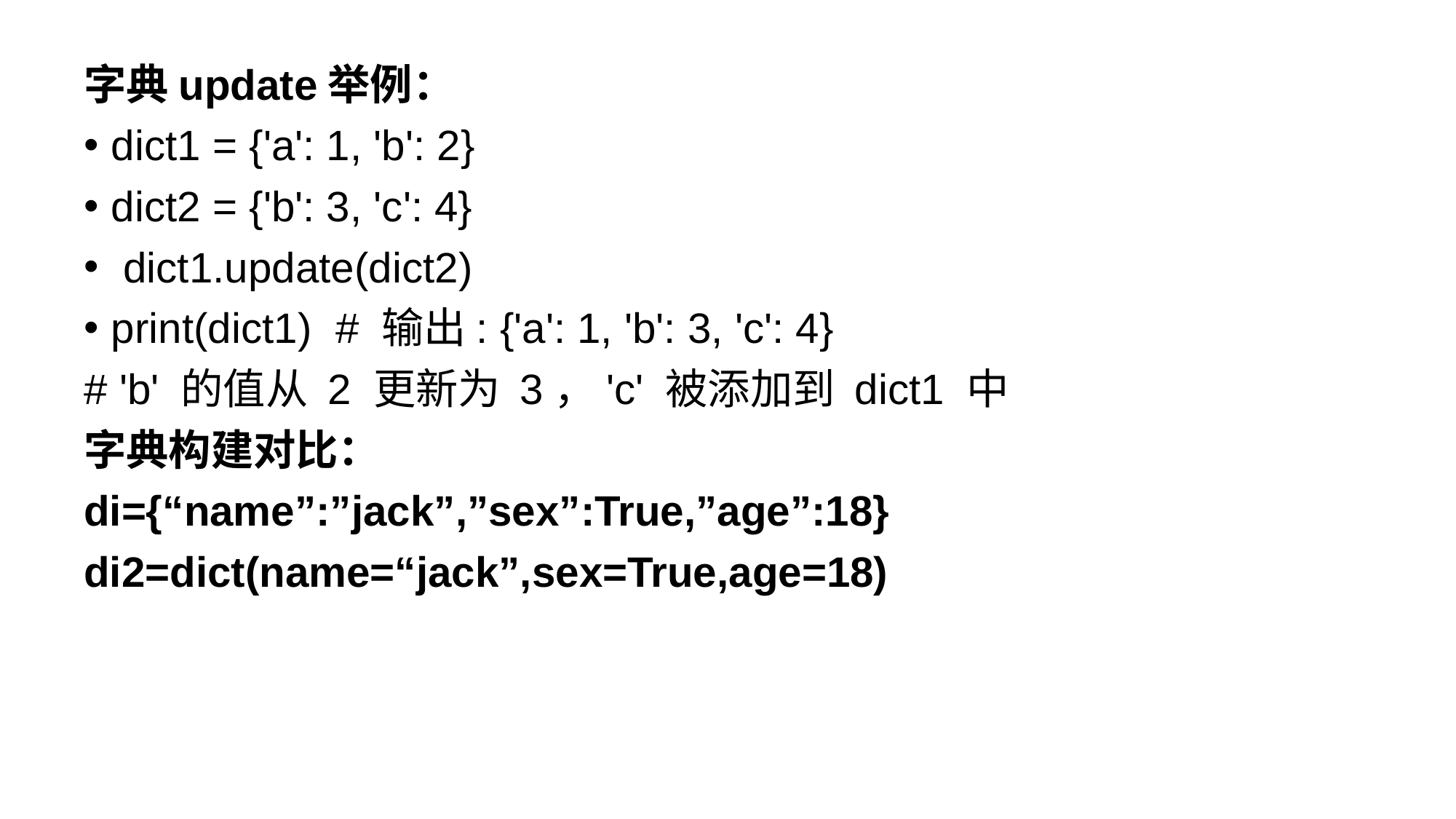

字典update举例：
dict1 = {'a': 1, 'b': 2}
dict2 = {'b': 3, 'c': 4}
 dict1.update(dict2)
print(dict1)  # 输出: {'a': 1, 'b': 3, 'c': 4}
# 'b' 的值从 2 更新为 3，'c' 被添加到 dict1 中
字典构建对比：
di={“name”:”jack”,”sex”:True,”age”:18}
di2=dict(name=“jack”,sex=True,age=18)